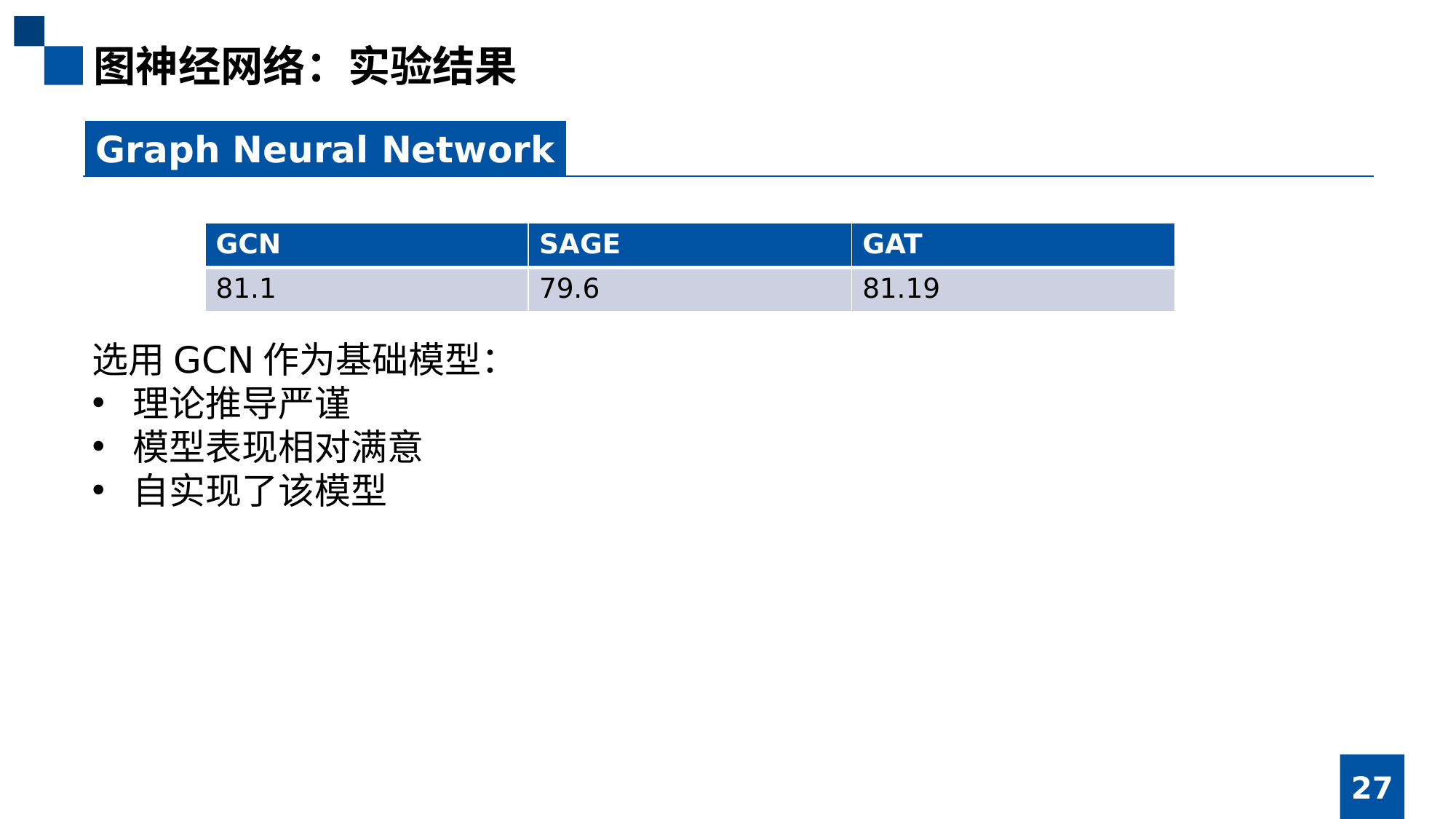

图神经网络：实验结果
Graph Neural Network

选用GCN作为基础模型：
理论推导严谨
模型表现相对满意
自实现了该模型

| GCN | SAGE | GAT |
| --- | --- | --- |
| 81.1 | 79.6 | 81.19 |
27